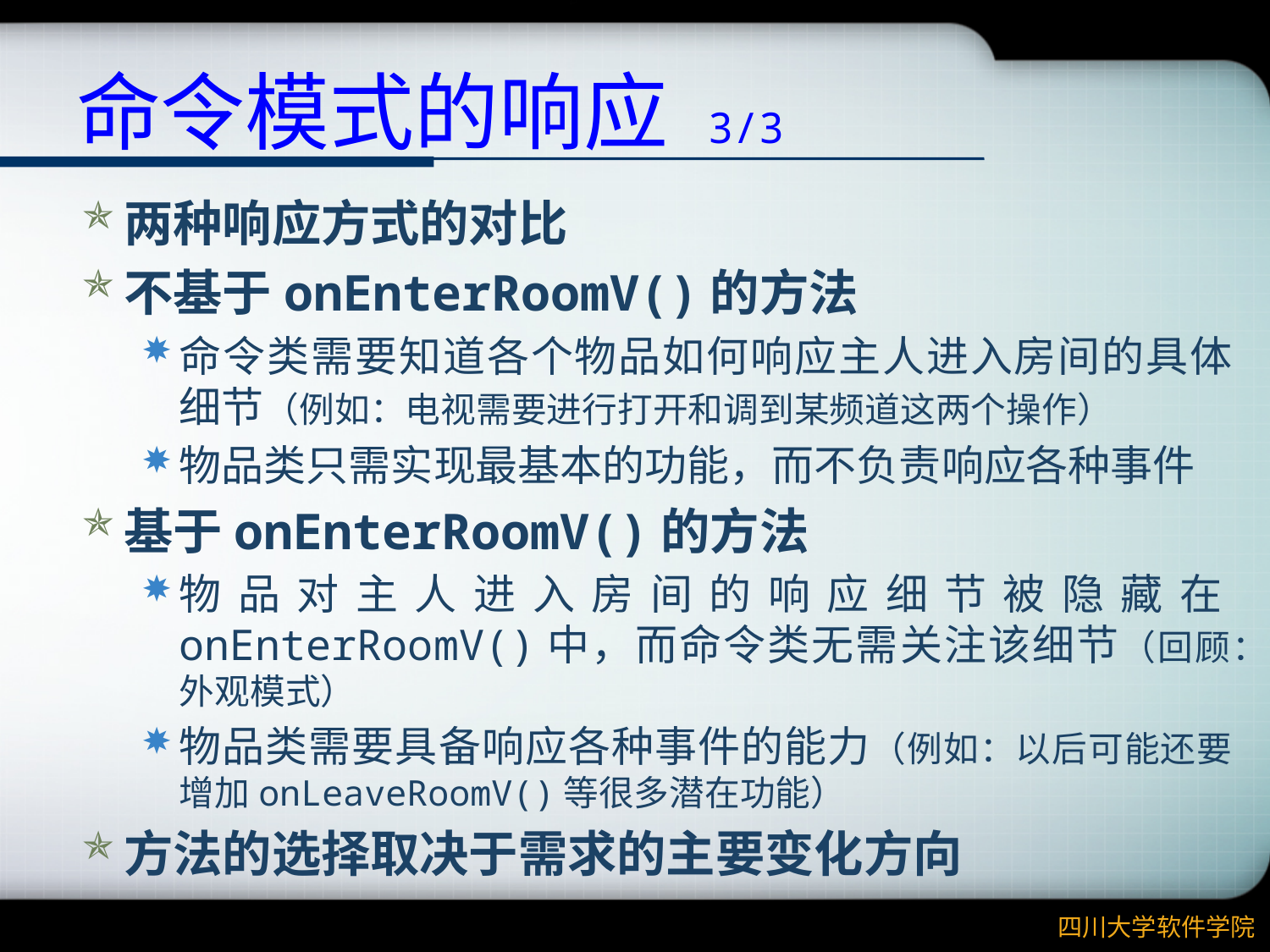

# 命令模式的响应 3/3
两种响应方式的对比
不基于onEnterRoomV()的方法
命令类需要知道各个物品如何响应主人进入房间的具体细节（例如：电视需要进行打开和调到某频道这两个操作）
物品类只需实现最基本的功能，而不负责响应各种事件
基于onEnterRoomV()的方法
物品对主人进入房间的响应细节被隐藏在onEnterRoomV()中，而命令类无需关注该细节（回顾：外观模式）
物品类需要具备响应各种事件的能力（例如：以后可能还要增加onLeaveRoomV()等很多潜在功能）
方法的选择取决于需求的主要变化方向